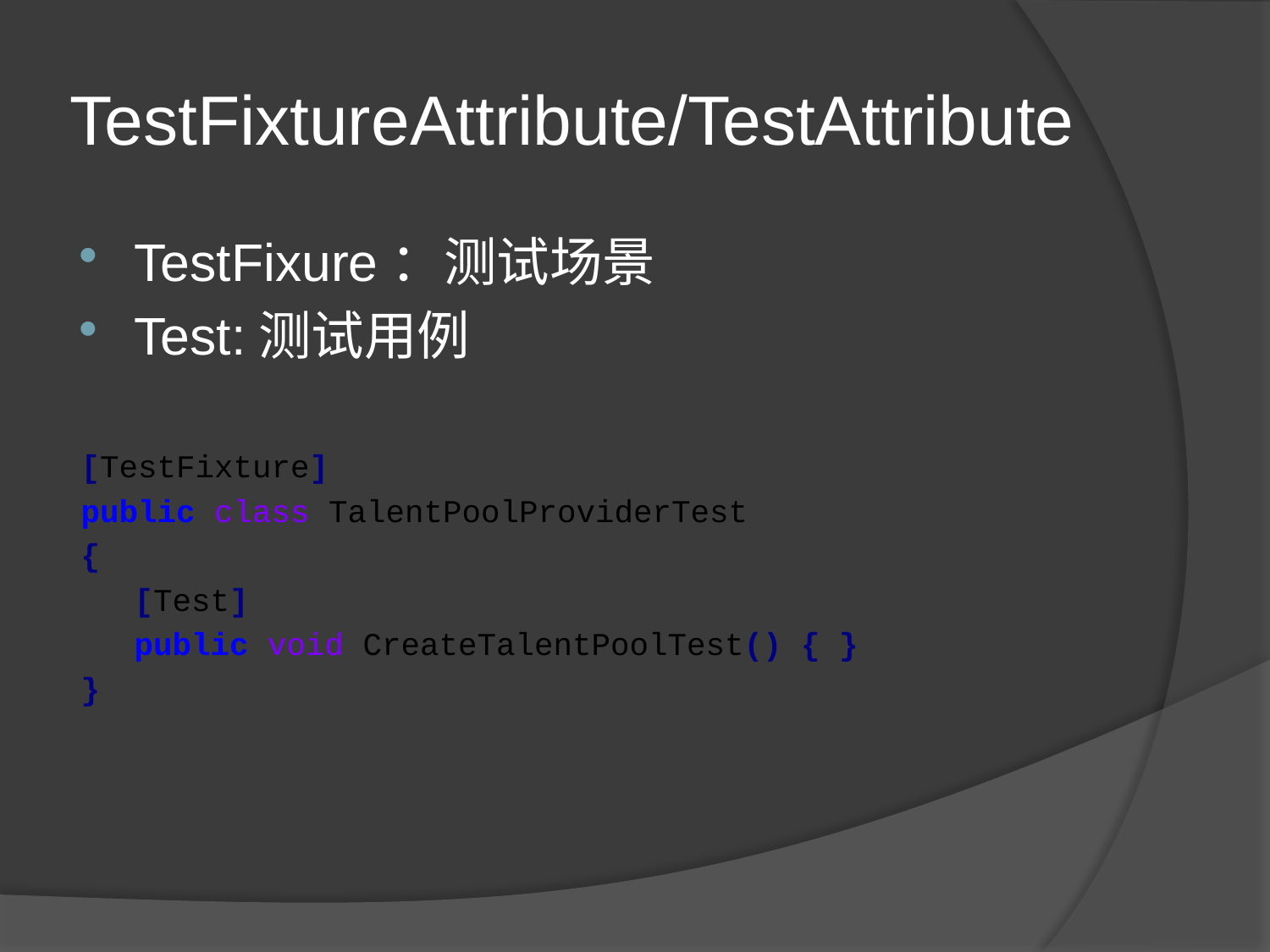

# TestFixtureAttribute/TestAttribute
TestFixure：测试场景
Test:测试用例

[TestFixture]
public class TalentPoolProviderTest
{
 	[Test]
	public void CreateTalentPoolTest() { }
}